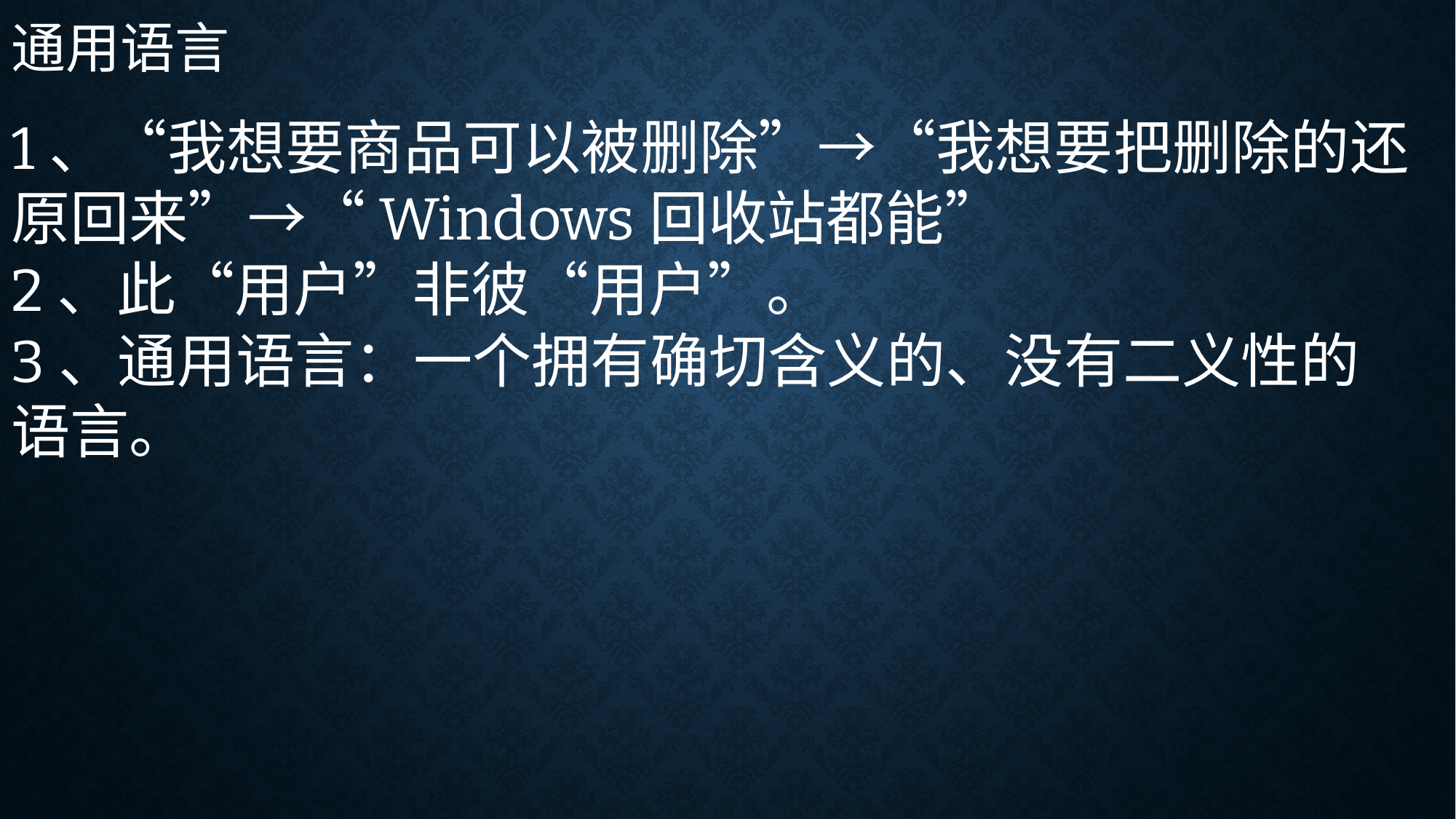

通用语言
1、“我想要商品可以被删除”→“我想要把删除的还原回来”→“Windows回收站都能”
2、此“用户”非彼“用户”。
3、通用语言：一个拥有确切含义的、没有二义性的语言。